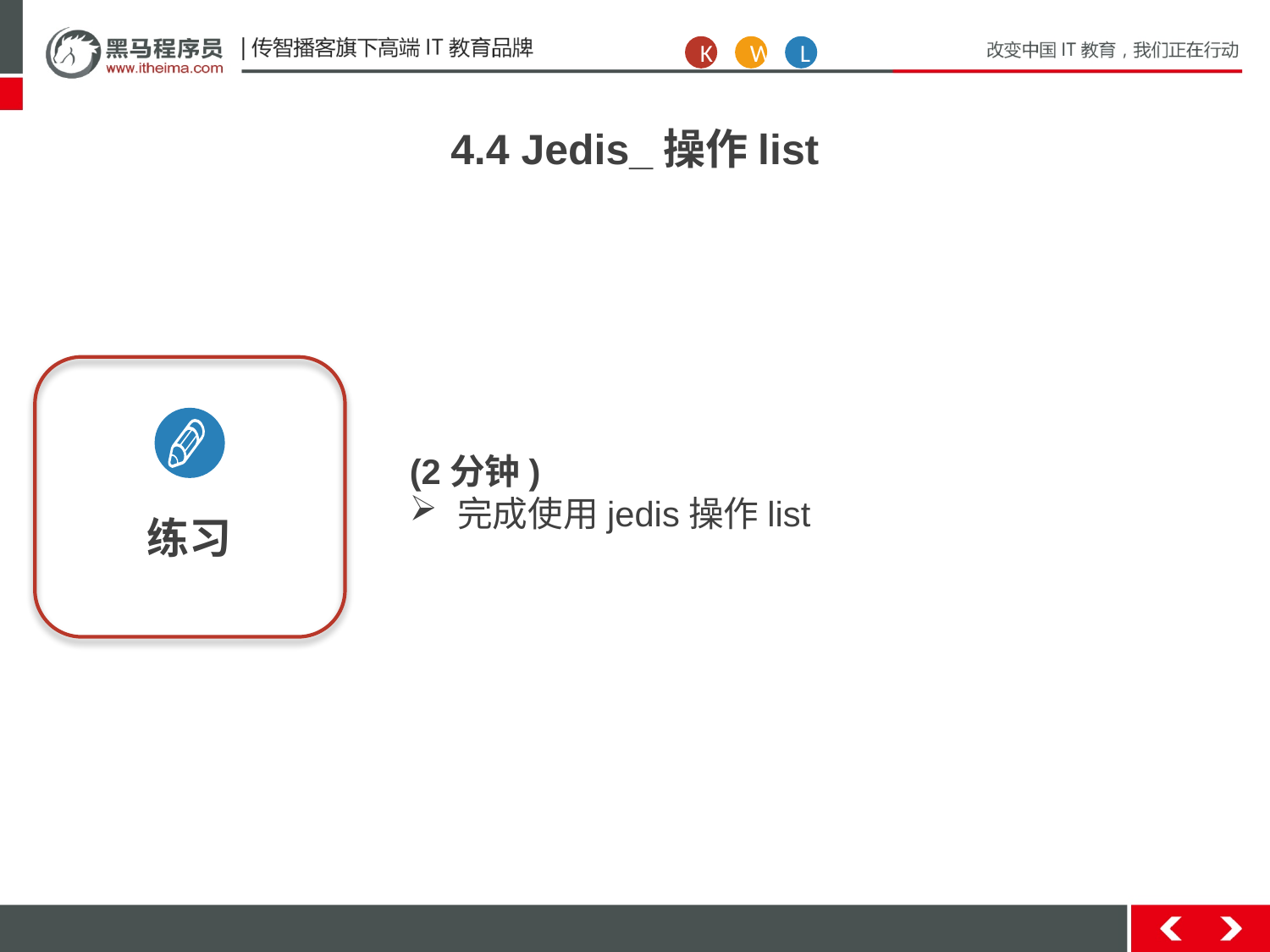

K
W
L
4.4 Jedis_操作list

练习
(2分钟)
完成使用jedis操作list